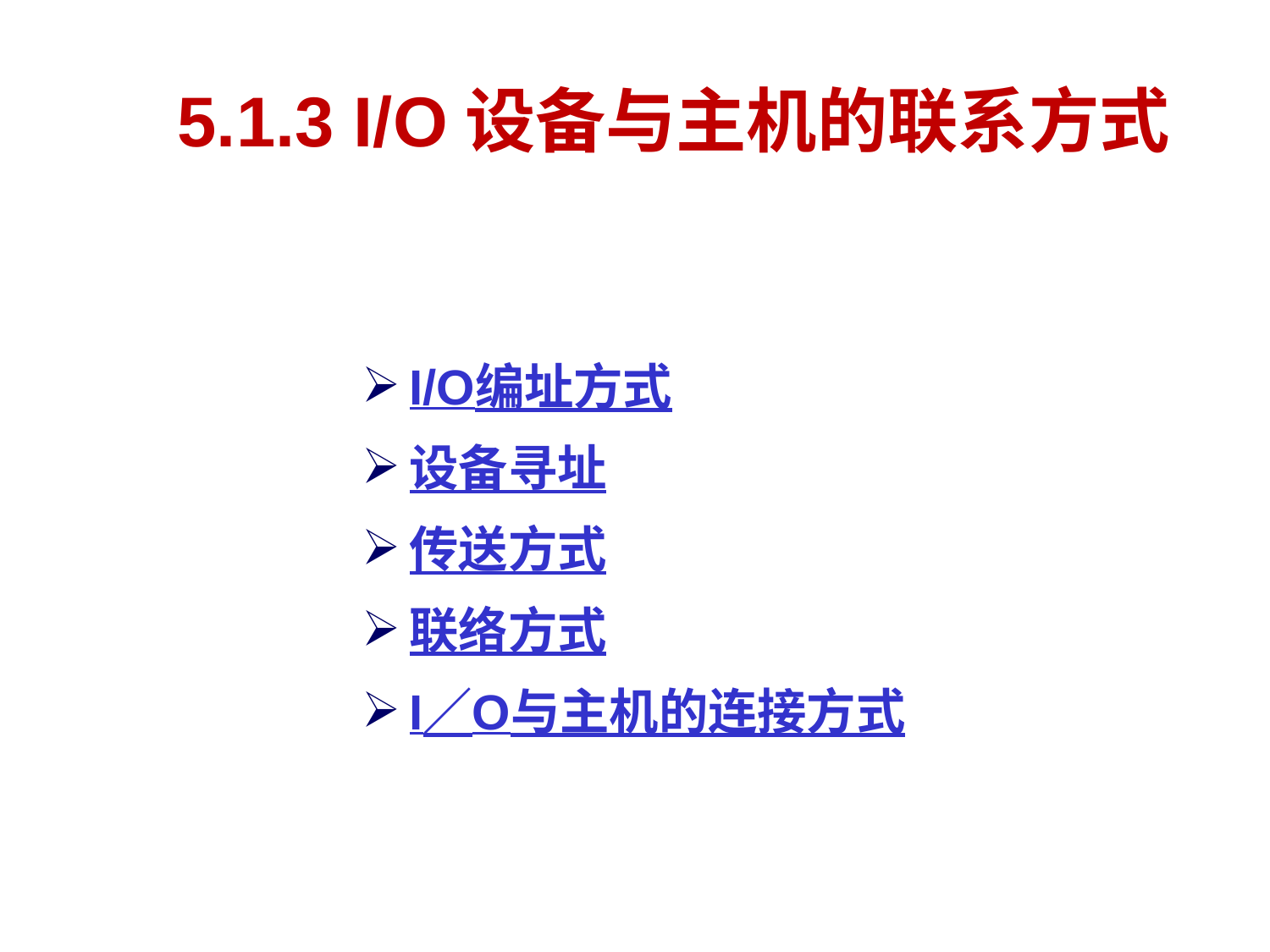

# 5.1.3 I/O设备与主机的联系方式
I/O编址方式
设备寻址
传送方式
联络方式
I／O与主机的连接方式